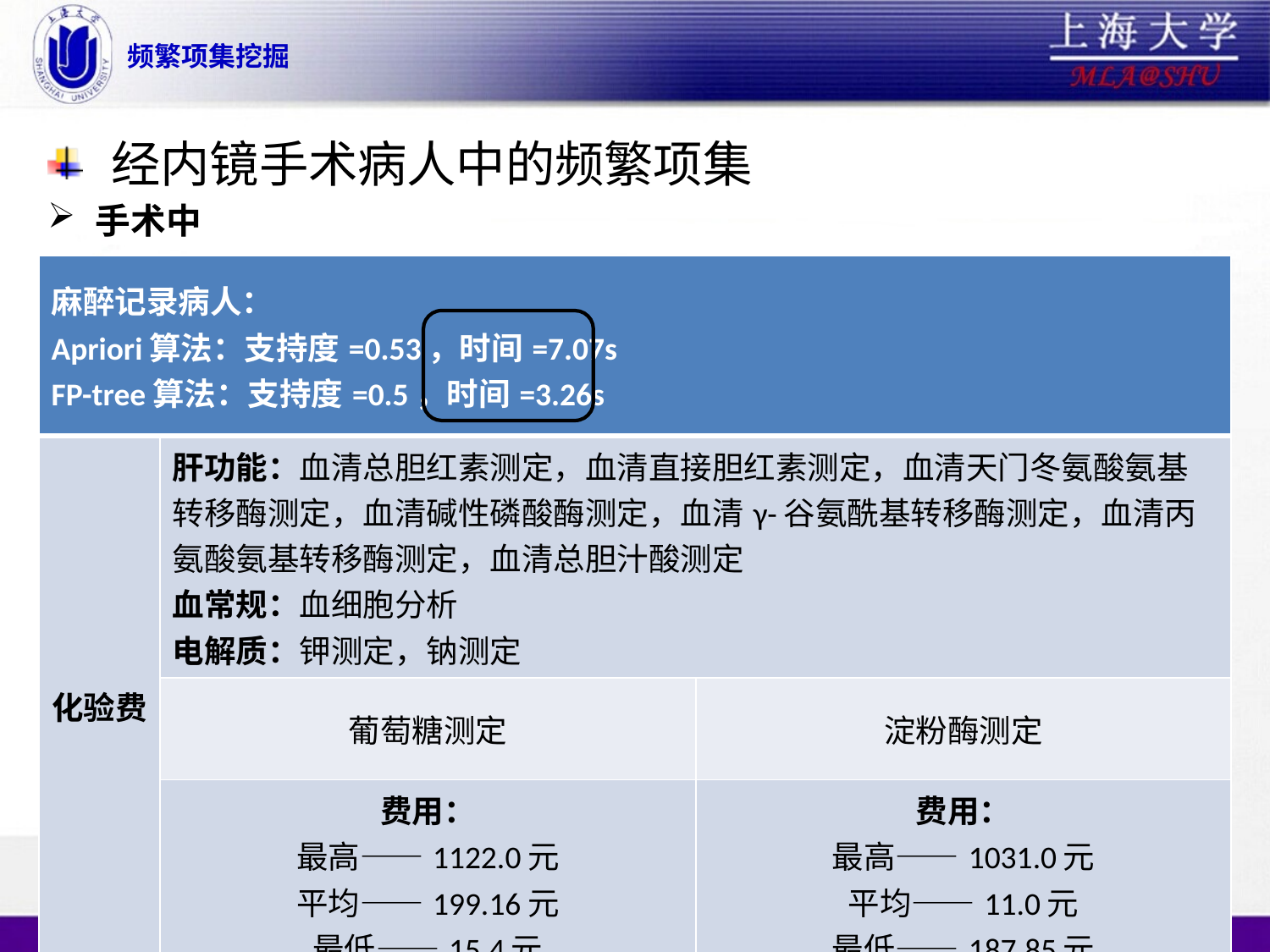

# 频繁项集挖掘
经内镜手术病人中的频繁项集
手术中
| 麻醉记录病人： Apriori算法：支持度=0.53，时间=7.07s FP-tree算法：支持度=0.5，时间=3.26s |  |  |
| --- | --- | --- |
| 化验费 | 肝功能：血清总胆红素测定，血清直接胆红素测定，血清天门冬氨酸氨基转移酶测定，血清碱性磷酸酶测定，血清γ-谷氨酰基转移酶测定，血清丙氨酸氨基转移酶测定，血清总胆汁酸测定 血常规：血细胞分析 电解质：钾测定，钠测定 |  |
|  | 葡萄糖测定 | 淀粉酶测定 |
|  | 费用： 最高——1122.0元 平均——199.16元 最低——15.4元 | 费用： 最高——1031.0元 平均——11.0元 最低——187.85元 |

34